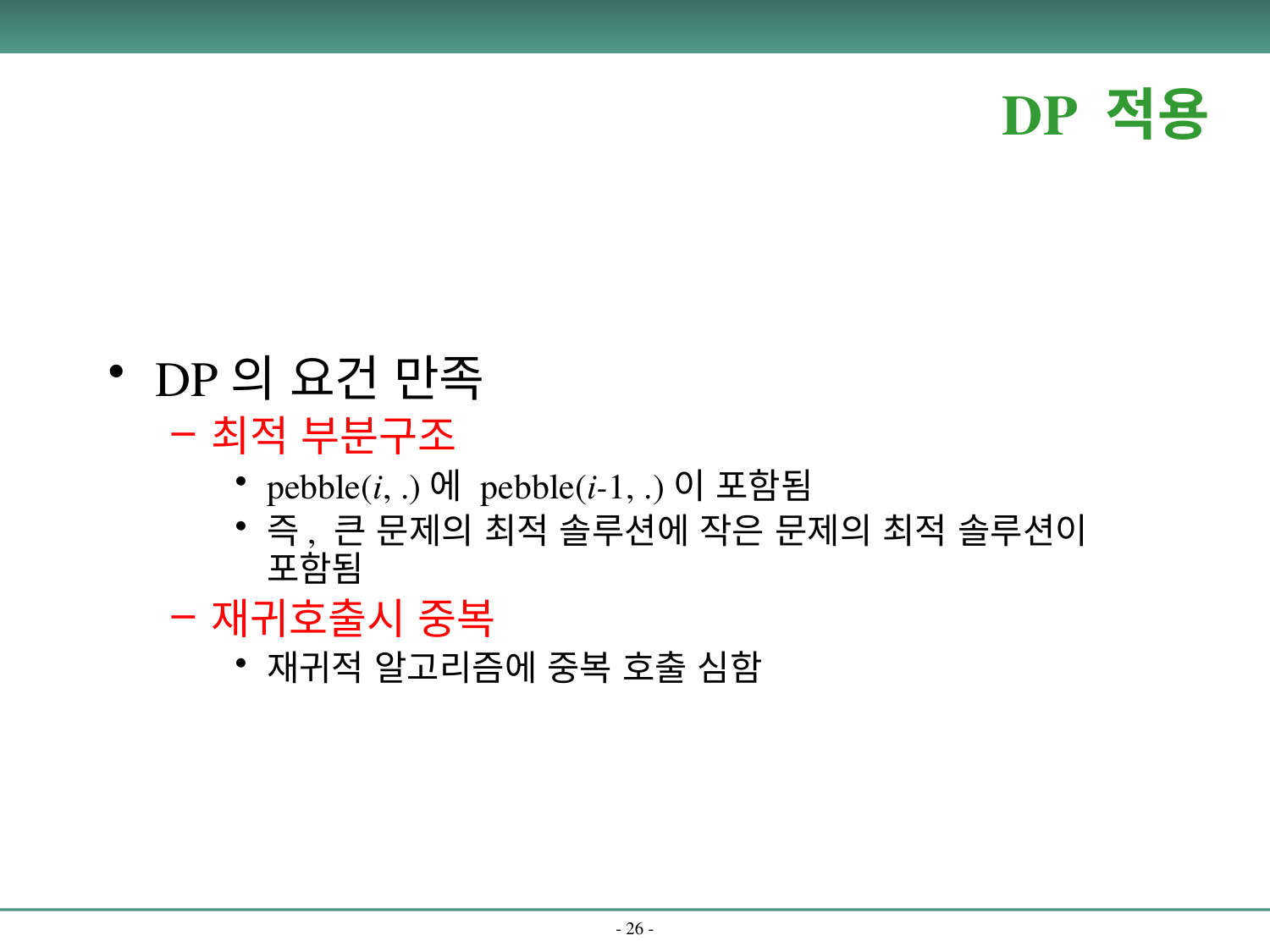

# DP 적용
DP의 요건 만족
최적 부분구조
pebble(i, .)에 pebble(i-1, .)이 포함됨
즉, 큰 문제의 최적 솔루션에 작은 문제의 최적 솔루션이 포함됨
재귀호출시 중복
재귀적 알고리즘에 중복 호출 심함